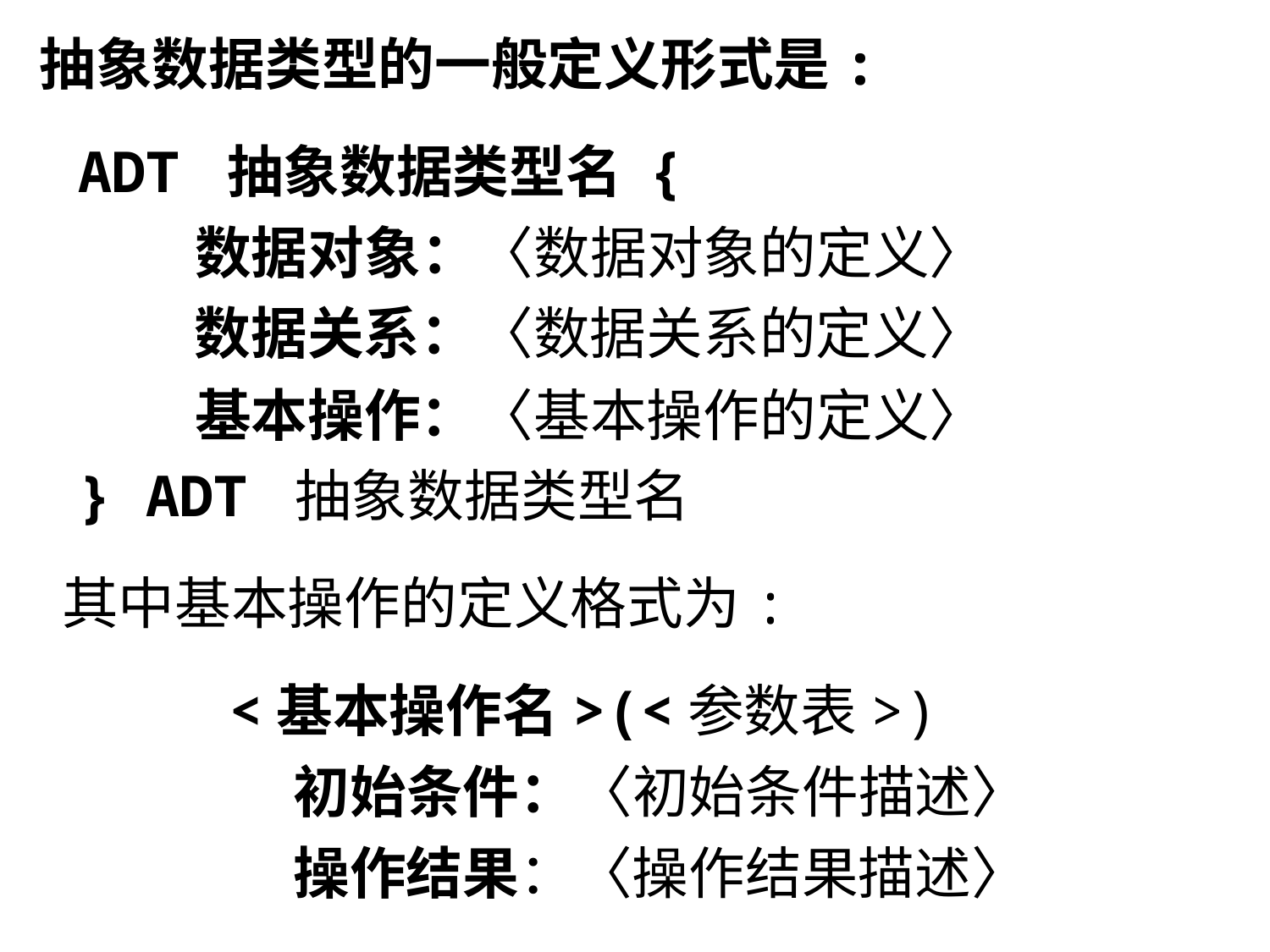

抽象数据类型的一般定义形式是:
ADT 抽象数据类型名 {
        数据对象：〈数据对象的定义〉
        数据关系：〈数据关系的定义〉
        基本操作：〈基本操作的定义〉
} ADT 抽象数据类型名
其中基本操作的定义格式为:
<基本操作名>(<参数表>)
    初始条件：〈初始条件描述〉
    操作结果：〈操作结果描述〉